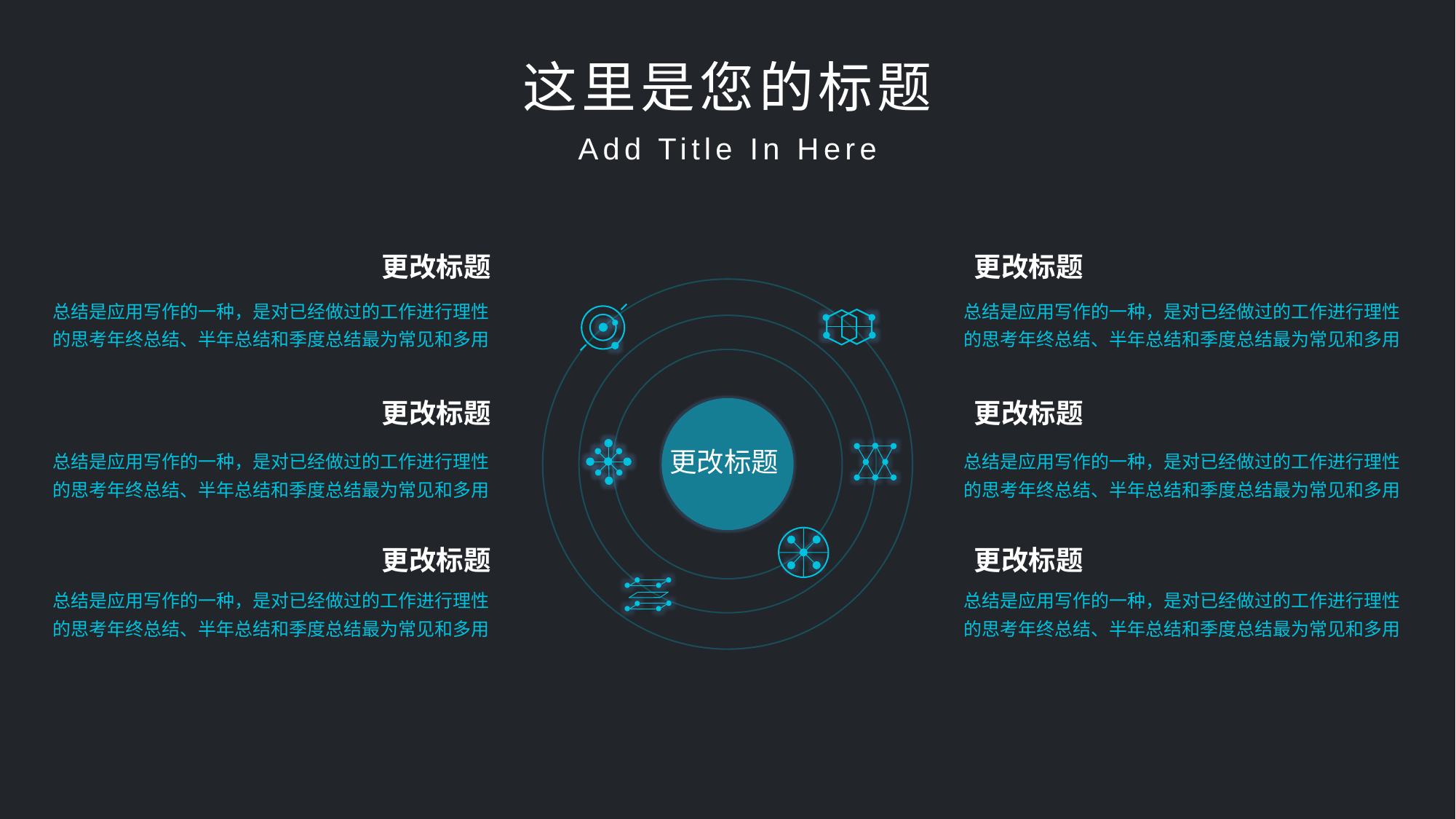

这里是您的标题
Add Title In Here
更改标题
更改标题

总结是应用写作的一种，是对已经做过的工作进行理性的思考年终总结、半年总结和季度总结最为常见和多用
总结是应用写作的一种，是对已经做过的工作进行理性的思考年终总结、半年总结和季度总结最为常见和多用

更改标题
更改标题

总结是应用写作的一种，是对已经做过的工作进行理性的思考年终总结、半年总结和季度总结最为常见和多用
总结是应用写作的一种，是对已经做过的工作进行理性的思考年终总结、半年总结和季度总结最为常见和多用

更改标题

更改标题
更改标题

总结是应用写作的一种，是对已经做过的工作进行理性的思考年终总结、半年总结和季度总结最为常见和多用
总结是应用写作的一种，是对已经做过的工作进行理性的思考年终总结、半年总结和季度总结最为常见和多用